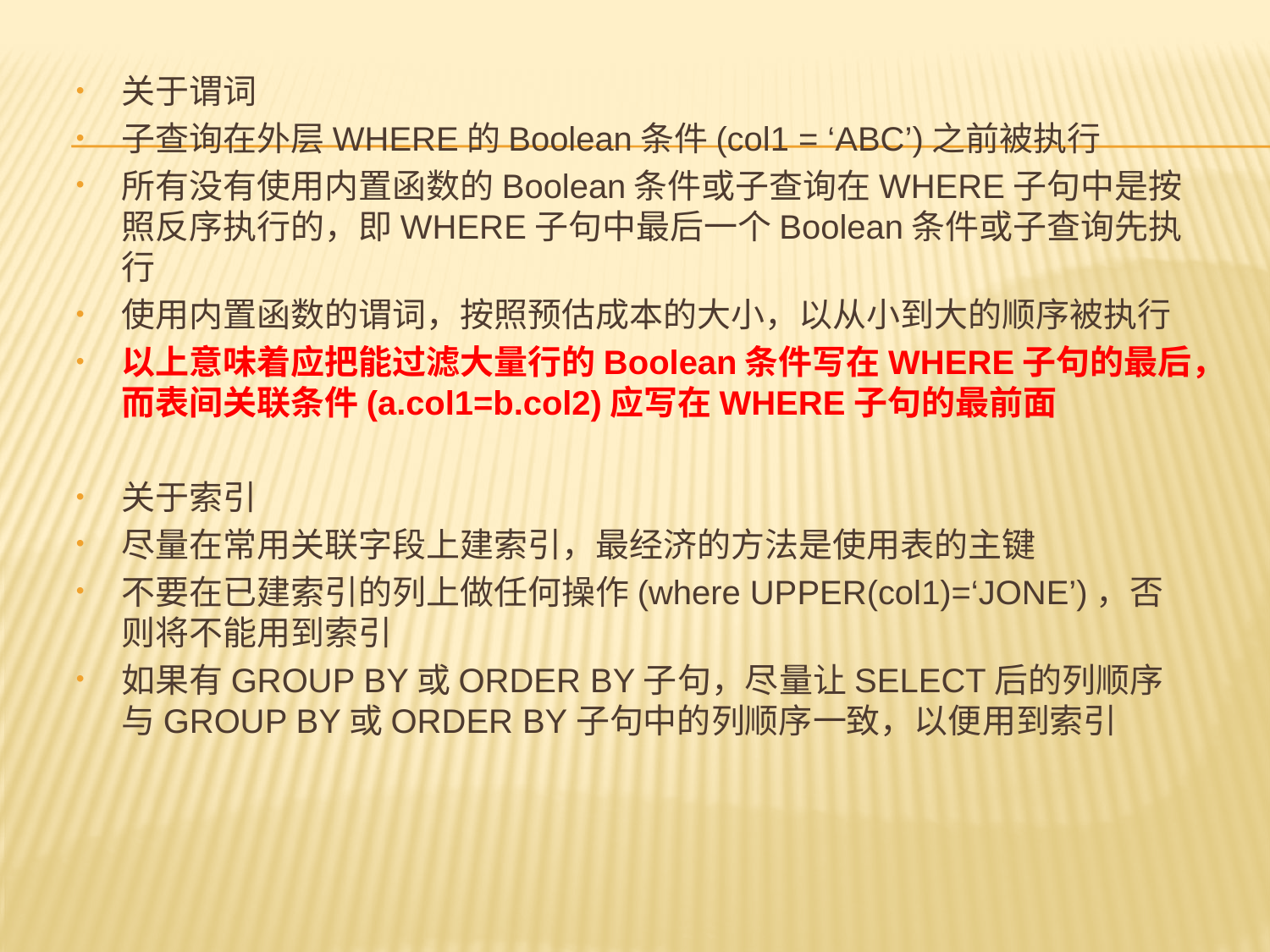

关于谓词
子查询在外层WHERE的Boolean条件(col1 = ‘ABC’)之前被执行
所有没有使用内置函数的Boolean条件或子查询在WHERE子句中是按照反序执行的，即WHERE子句中最后一个Boolean条件或子查询先执行
使用内置函数的谓词，按照预估成本的大小，以从小到大的顺序被执行
以上意味着应把能过滤大量行的Boolean条件写在WHERE子句的最后，而表间关联条件(a.col1=b.col2)应写在WHERE子句的最前面

关于索引
尽量在常用关联字段上建索引，最经济的方法是使用表的主键
不要在已建索引的列上做任何操作(where UPPER(col1)=‘JONE’)，否则将不能用到索引
如果有GROUP BY或ORDER BY子句，尽量让SELECT后的列顺序与GROUP BY或ORDER BY子句中的列顺序一致，以便用到索引